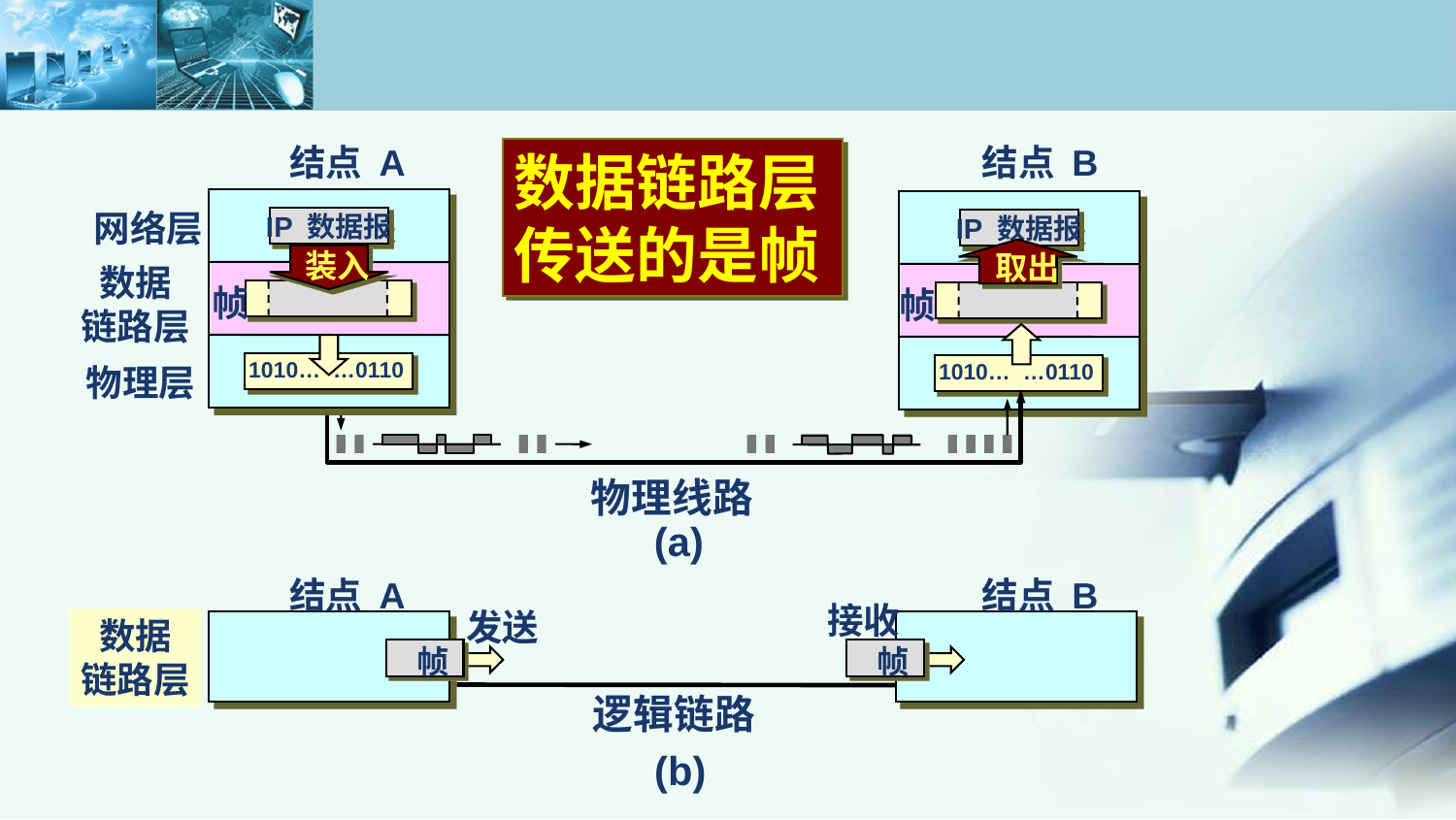

结点 A
结点 B
数据链路层传送的是帧

网络层
IP 数据报
IP 数据报

装入
取出

数据
链路层

帧
帧

1010…  …0110

1010…  …0110
物理层

物理线路
(a)
结点 A
结点 B
接收
发送
数据
链路层

帧

帧

逻辑链路

(b)